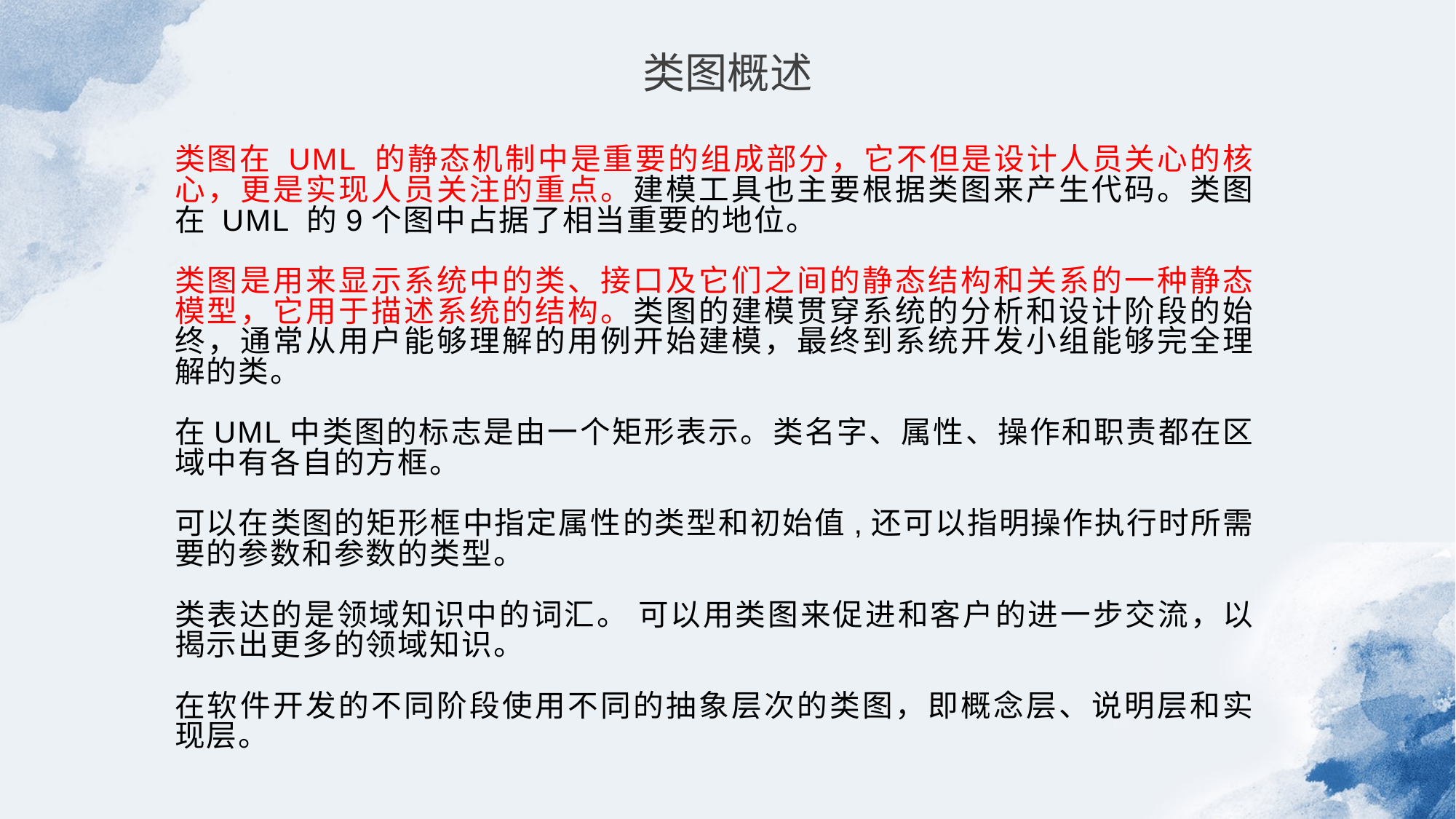

类图概述
类图在 UML 的静态机制中是重要的组成部分，它不但是设计人员关心的核心，更是实现人员关注的重点。建模工具也主要根据类图来产生代码。类图在 UML 的9个图中占据了相当重要的地位。

类图是用来显示系统中的类、接口及它们之间的静态结构和关系的一种静态模型，它用于描述系统的结构。类图的建模贯穿系统的分析和设计阶段的始终，通常从用户能够理解的用例开始建模，最终到系统开发小组能够完全理解的类。

在UML中类图的标志是由一个矩形表示。类名字、属性、操作和职责都在区域中有各自的方框。

可以在类图的矩形框中指定属性的类型和初始值,还可以指明操作执行时所需要的参数和参数的类型。

类表达的是领域知识中的词汇。 可以用类图来促进和客户的进一步交流，以揭示出更多的领域知识。

在软件开发的不同阶段使用不同的抽象层次的类图，即概念层、说明层和实现层。